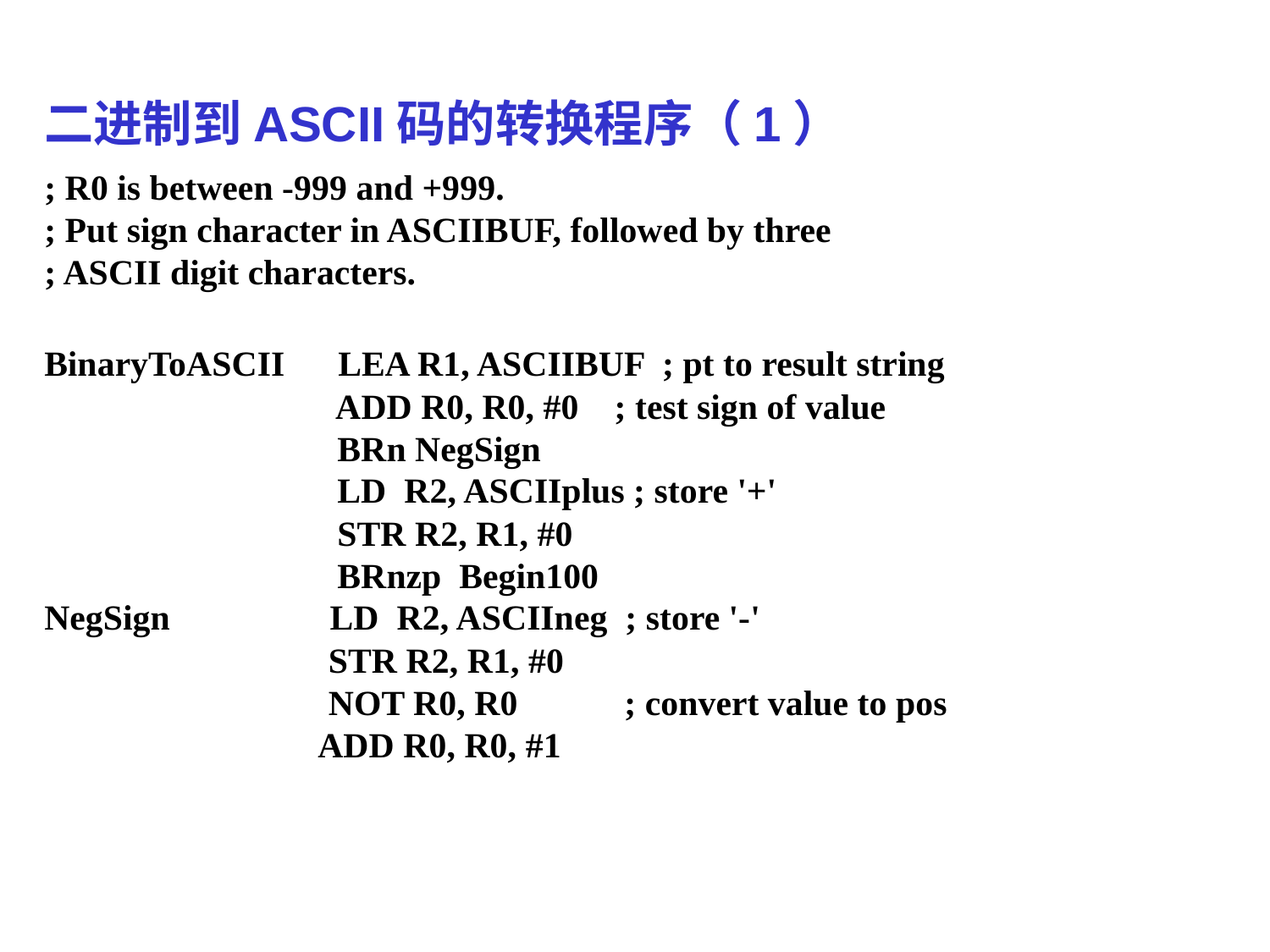

# 二进制到ASCII码的转换程序（1）
; R0 is between -999 and +999.
; Put sign character in ASCIIBUF, followed by three
; ASCII digit characters.
BinaryToASCII      LEA R1, ASCIIBUF  ; pt to result string
                                 ADD R0, R0, #0    ; test sign of value
                                 BRn NegSign
                                 LD  R2, ASCIIplus ; store '+'
                                 STR R2, R1, #0
                                 BRnzp  Begin100
NegSign                  LD  R2, ASCIIneg  ; store '-'
                                STR R2, R1, #0
                                NOT R0, R0            ; convert value to pos
                               ADD R0, R0, #1